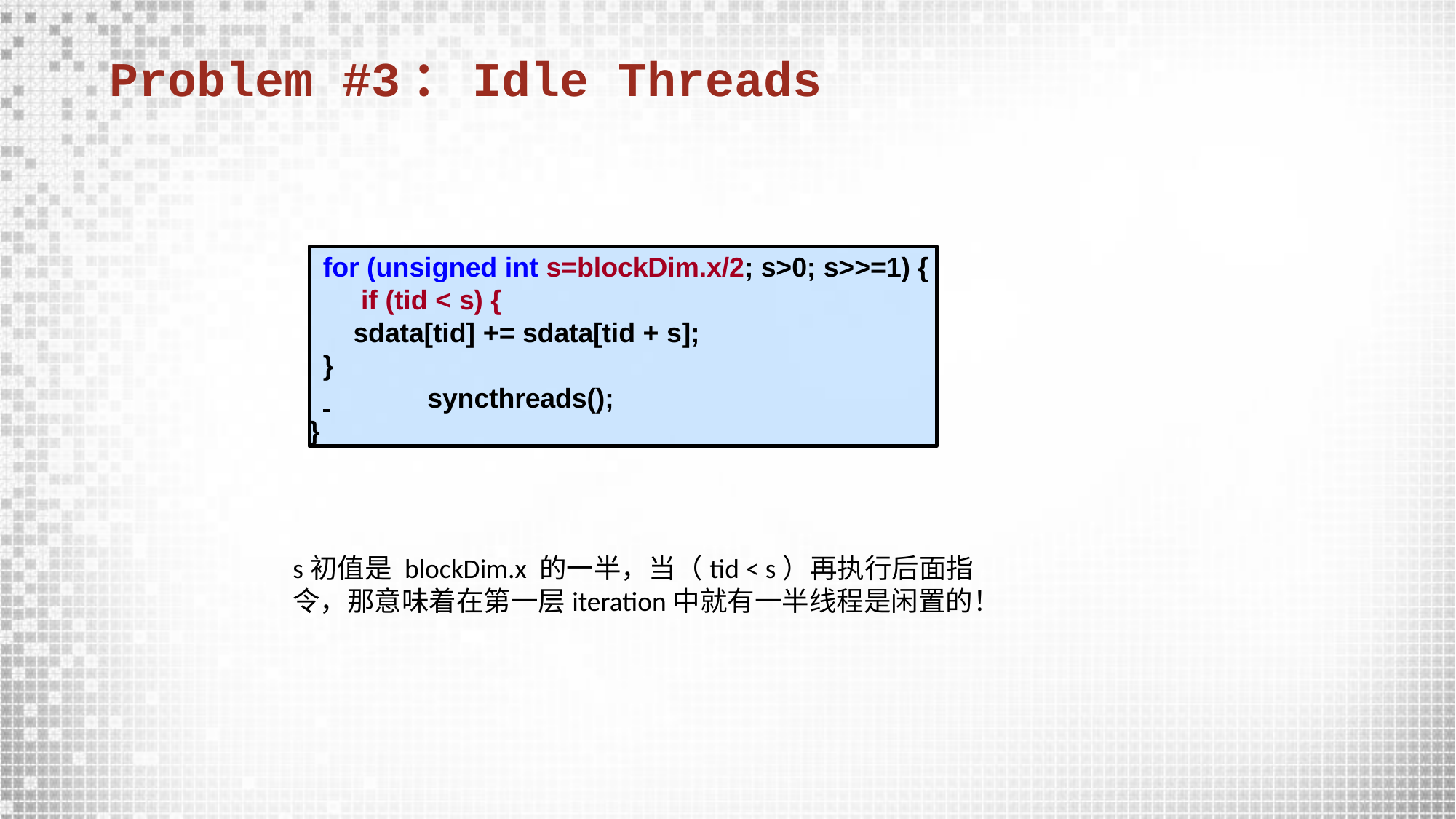

# Problem #3：Idle Threads
for (unsigned int s=blockDim.x/2; s>0; s>>=1) {  if (tid < s) {
sdata[tid] += sdata[tid + s];
}
 	syncthreads();
}
s初值是 blockDim.x 的一半，当（tid < s）再执行后面指令，那意味着在第一层iteration中就有一半线程是闲置的！